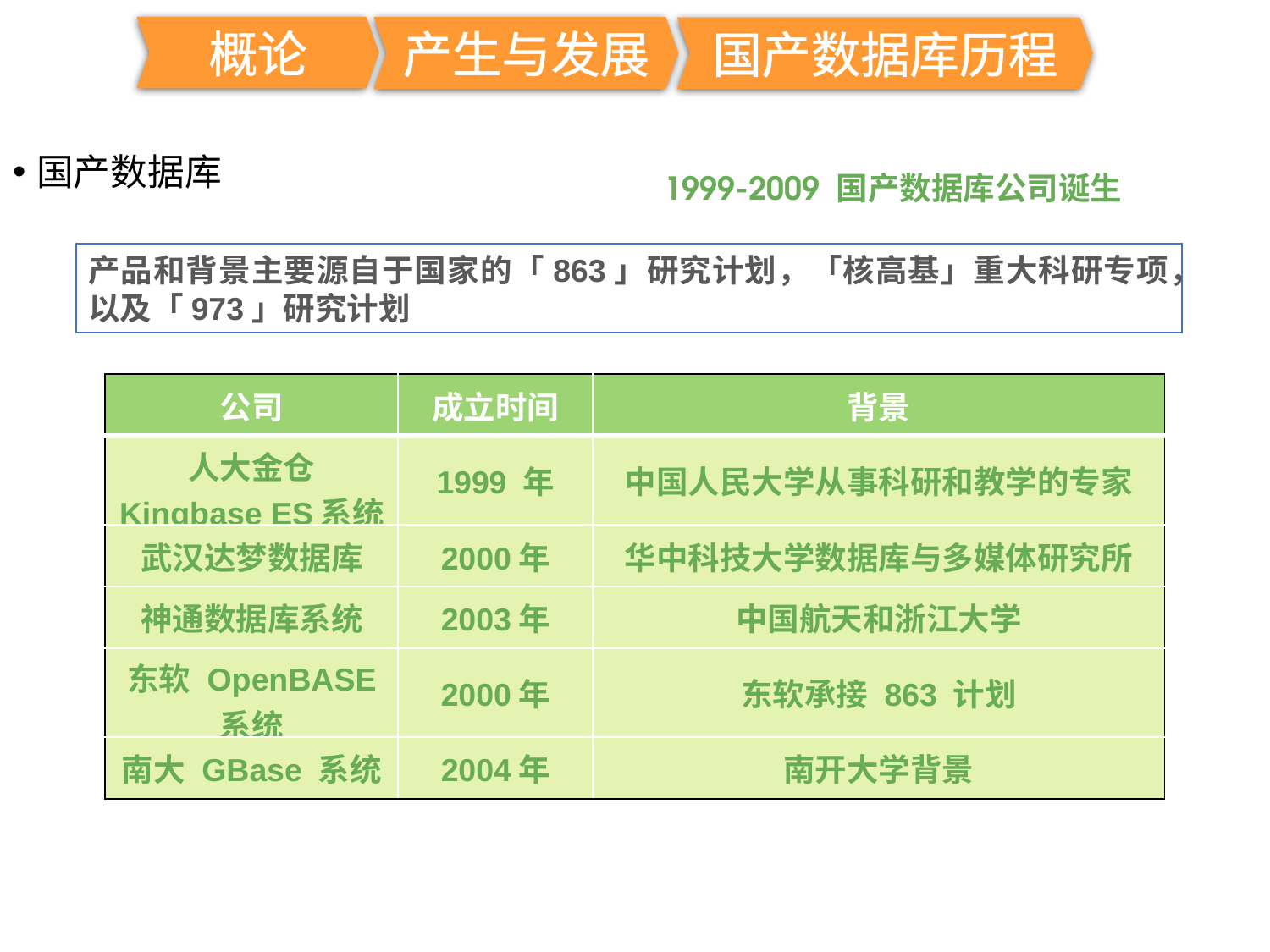

概论
产生与发展
国产数据库历程
国产数据库
1999-2009 国产数据库公司诞生
产品和背景主要源自于国家的「863」研究计划，「核高基」重大科研专项，以及「973」研究计划
| 公司 | 成立时间 | 背景 |
| --- | --- | --- |
| 人大金仓 Kingbase ES系统 | 1999 年 | 中国人民大学从事科研和教学的专家 |
| 武汉达梦数据库 | 2000年 | 华中科技大学数据库与多媒体研究所 |
| 神通数据库系统 | 2003年 | 中国航天和浙江大学 |
| 东软 OpenBASE 系统 | 2000年 | 东软承接 863 计划 |
| 南大 GBase 系统 | 2004年 | 南开大学背景 |